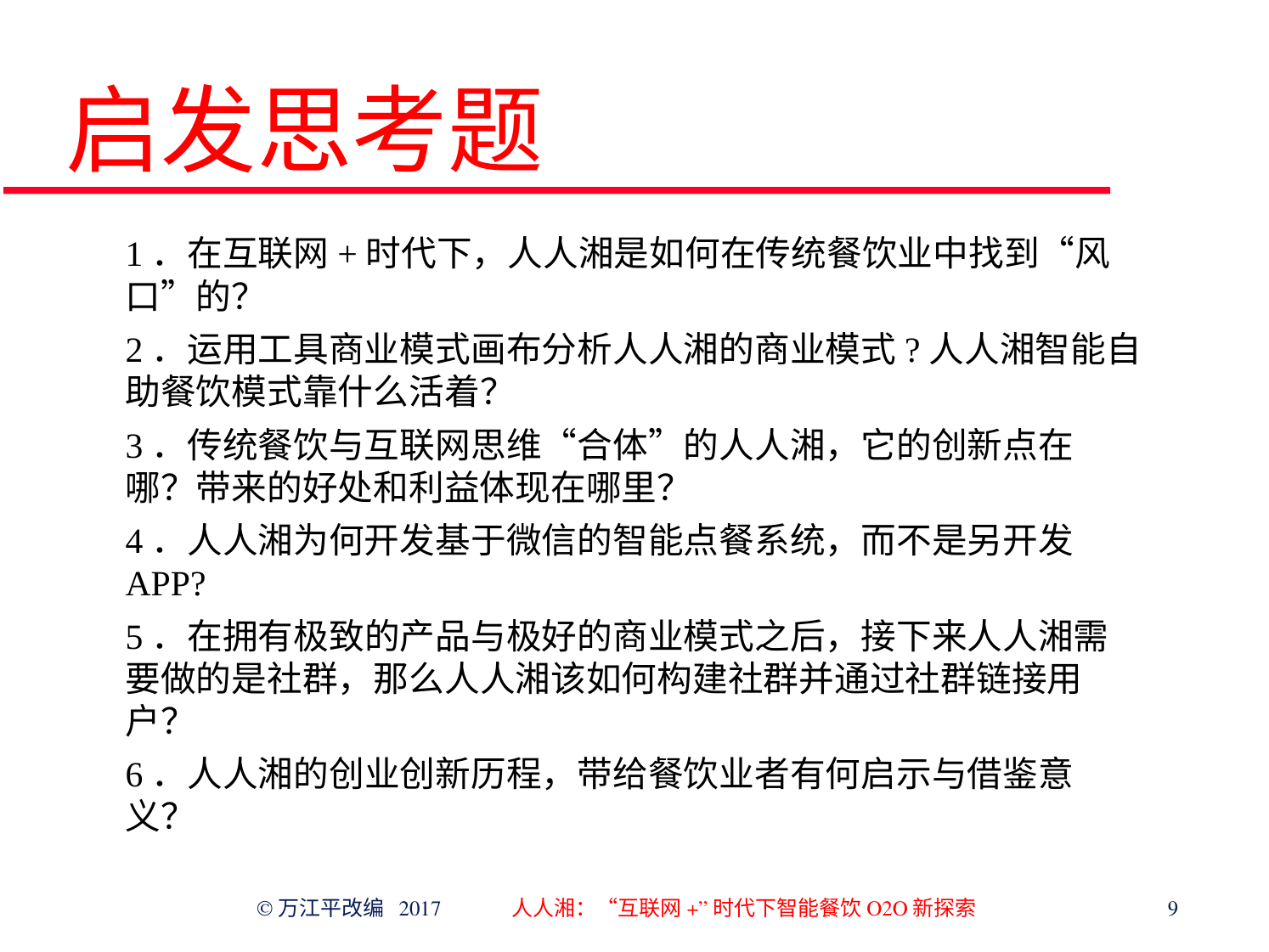

# 启发思考题
1．在互联网+时代下，人人湘是如何在传统餐饮业中找到“风口”的？
2．运用工具商业模式画布分析人人湘的商业模式?人人湘智能自助餐饮模式靠什么活着？
3．传统餐饮与互联网思维“合体”的人人湘，它的创新点在哪？带来的好处和利益体现在哪里？
4．人人湘为何开发基于微信的智能点餐系统，而不是另开发APP?
5．在拥有极致的产品与极好的商业模式之后，接下来人人湘需要做的是社群，那么人人湘该如何构建社群并通过社群链接用户？
6．人人湘的创业创新历程，带给餐饮业者有何启示与借鉴意义？